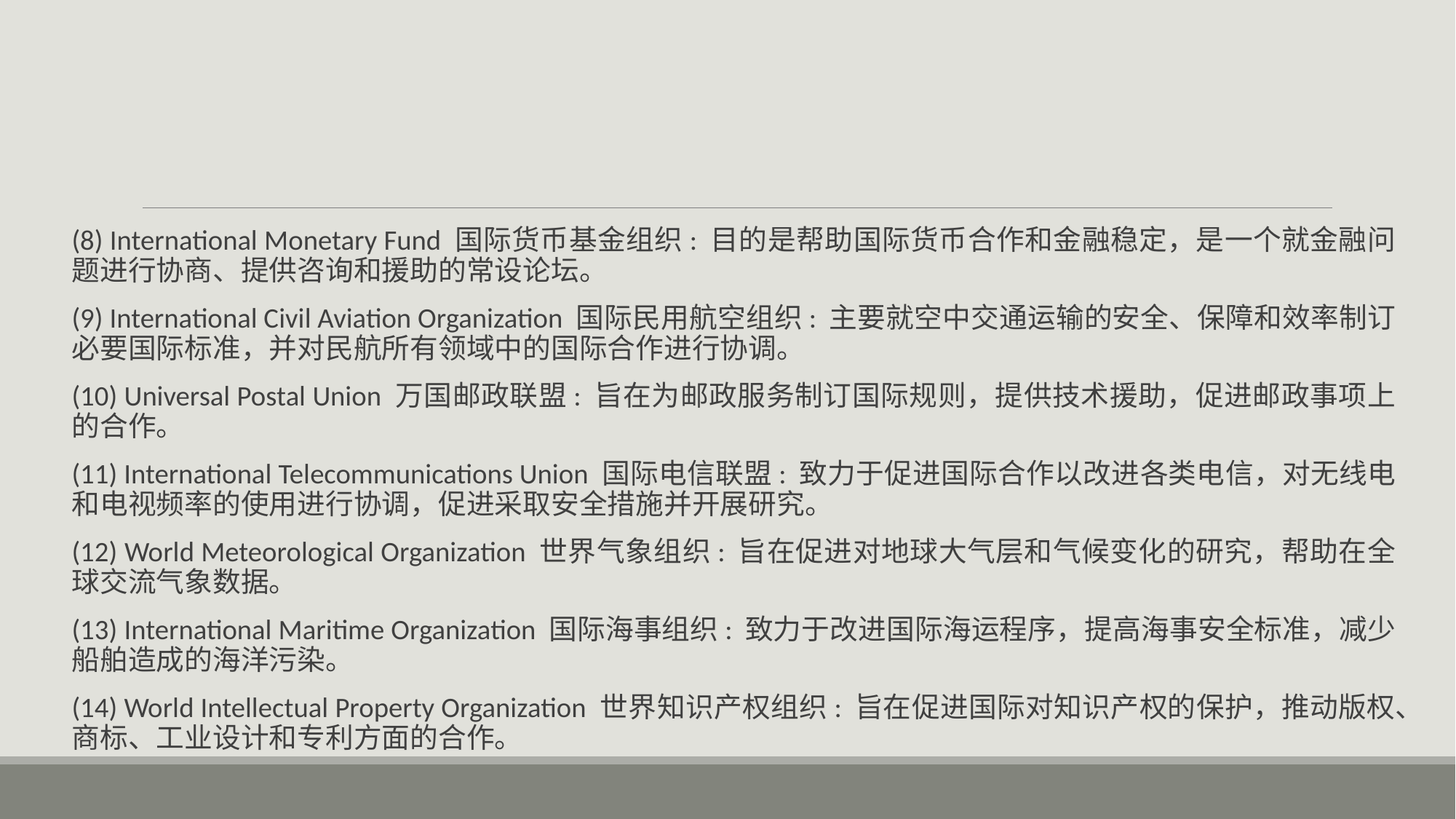

#
(8) International Monetary Fund 国际货币基金组织: 目的是帮助国际货币合作和金融稳定，是一个就金融问题进行协商、提供咨询和援助的常设论坛。
(9) International Civil Aviation Organization 国际民用航空组织: 主要就空中交通运输的安全、保障和效率制订必要国际标准，并对民航所有领域中的国际合作进行协调。
(10) Universal Postal Union 万国邮政联盟: 旨在为邮政服务制订国际规则，提供技术援助，促进邮政事项上的合作。
(11) International Telecommunications Union 国际电信联盟: 致力于促进国际合作以改进各类电信，对无线电和电视频率的使用进行协调，促进采取安全措施并开展研究。
(12) World Meteorological Organization 世界气象组织: 旨在促进对地球大气层和气候变化的研究，帮助在全球交流气象数据。
(13) International Maritime Organization 国际海事组织: 致力于改进国际海运程序，提高海事安全标准，减少船舶造成的海洋污染。
(14) World Intellectual Property Organization 世界知识产权组织: 旨在促进国际对知识产权的保护，推动版权、商标、工业设计和专利方面的合作。